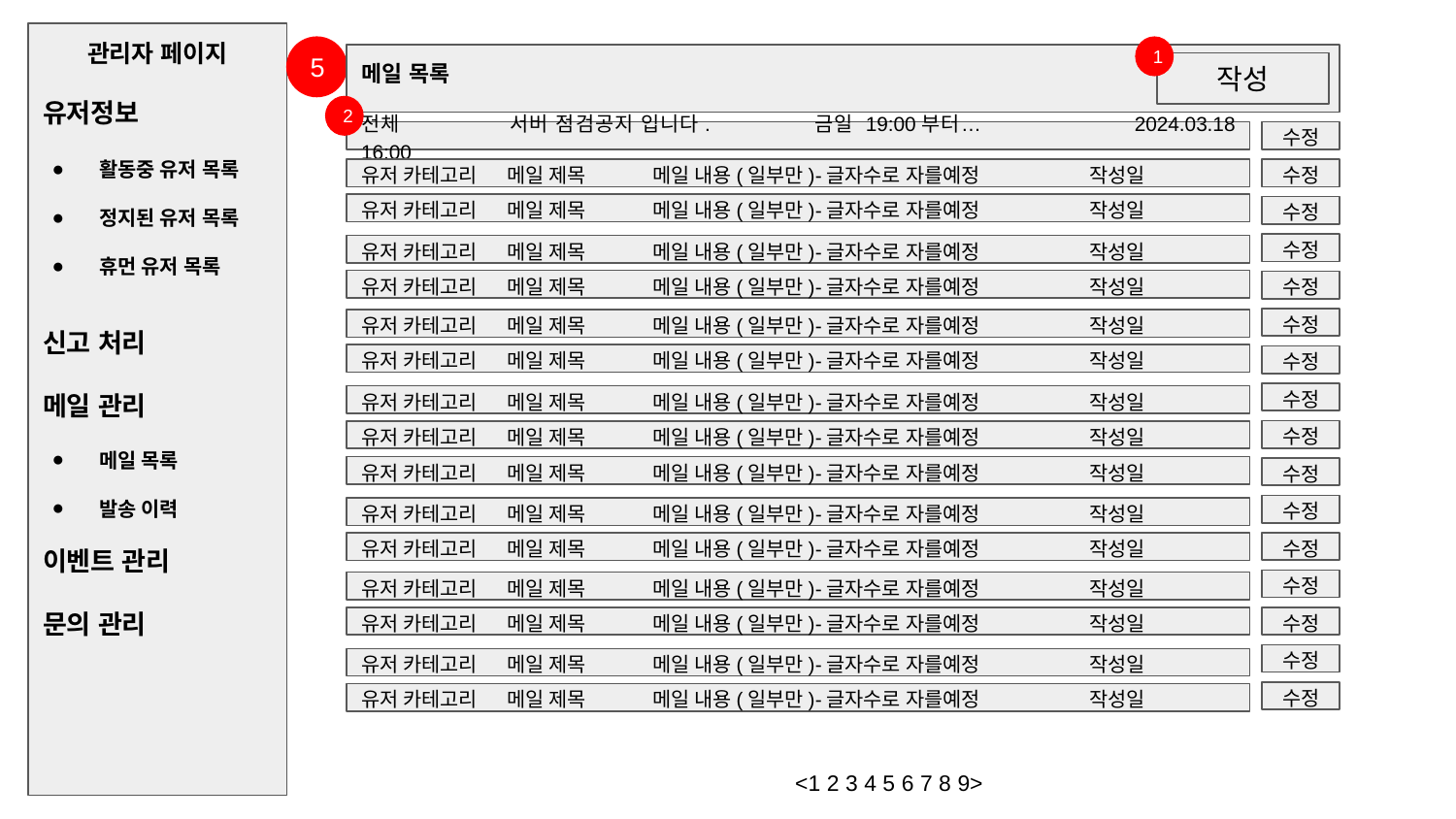

관리자 페이지

유저정보

활동중 유저 목록

정지된 유저 목록

휴먼 유저 목록

신고 처리

메일 관리

메일 목록

발송 이력

이벤트 관리

문의 관리
5
1
메일 목록

작성
2
전체	서버 점검공지 입니다.	금일 19:00부터…                      2024.03.18 16:00
수정
유저 카테고리	메일 제목	메일 내용(일부만)-글자수로 자를예정	작성일
수정
유저 카테고리	메일 제목	메일 내용(일부만)-글자수로 자를예정	작성일
수정
수정
유저 카테고리	메일 제목	메일 내용(일부만)-글자수로 자를예정	작성일
유저 카테고리	메일 제목	메일 내용(일부만)-글자수로 자를예정	작성일
수정
수정
유저 카테고리	메일 제목	메일 내용(일부만)-글자수로 자를예정	작성일
유저 카테고리	메일 제목	메일 내용(일부만)-글자수로 자를예정	작성일
수정
수정
유저 카테고리	메일 제목	메일 내용(일부만)-글자수로 자를예정	작성일
수정
유저 카테고리	메일 제목	메일 내용(일부만)-글자수로 자를예정	작성일
유저 카테고리	메일 제목	메일 내용(일부만)-글자수로 자를예정	작성일
수정
수정
유저 카테고리	메일 제목	메일 내용(일부만)-글자수로 자를예정	작성일
수정
유저 카테고리	메일 제목	메일 내용(일부만)-글자수로 자를예정	작성일
수정
유저 카테고리	메일 제목	메일 내용(일부만)-글자수로 자를예정	작성일
유저 카테고리	메일 제목	메일 내용(일부만)-글자수로 자를예정	작성일
수정
수정
유저 카테고리	메일 제목	메일 내용(일부만)-글자수로 자를예정	작성일
수정
유저 카테고리	메일 제목	메일 내용(일부만)-글자수로 자를예정	작성일
					<1 2 3 4 5 6 7 8 9>